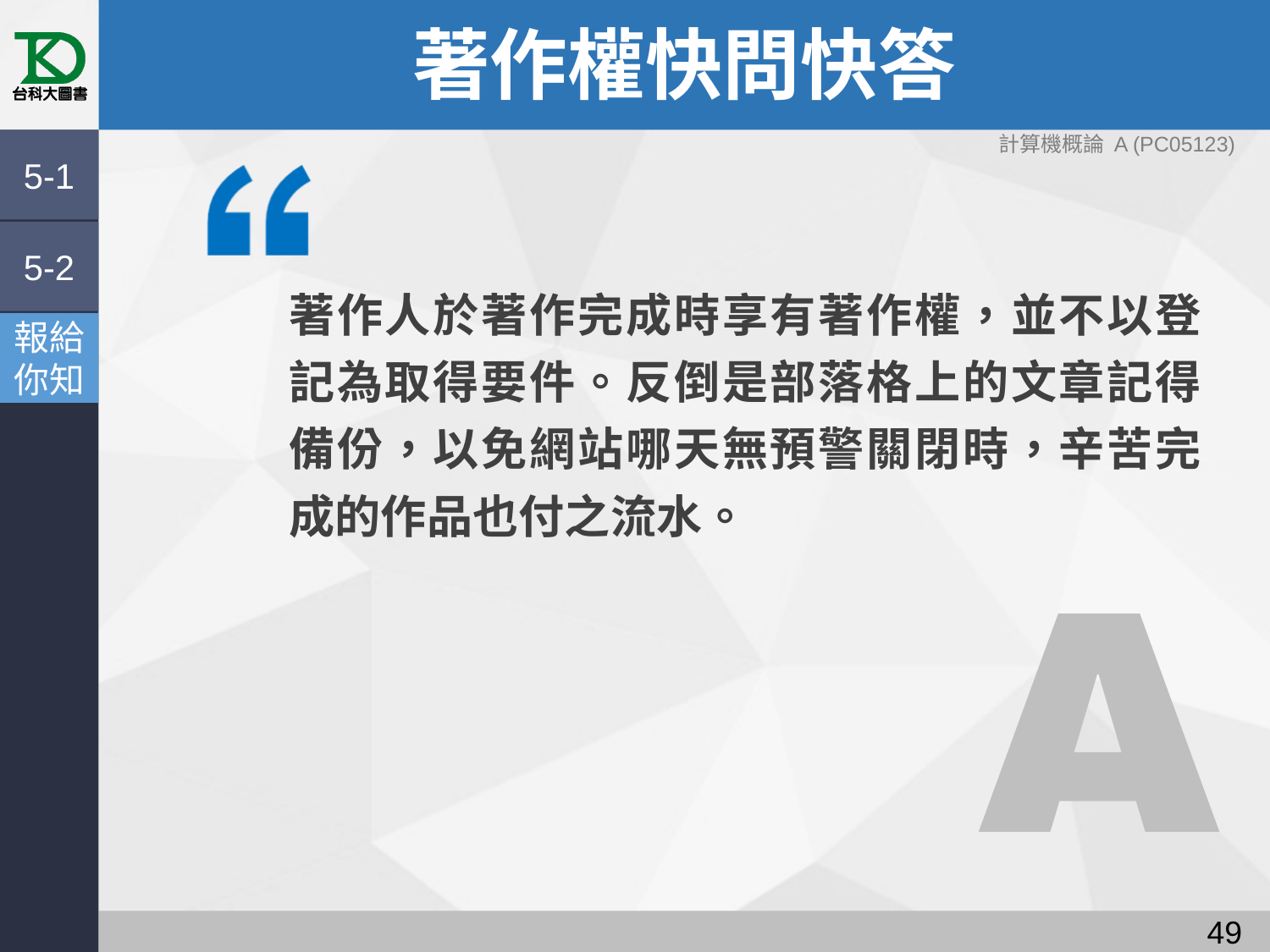

# 著作權快問快答
計算機概論 A (PC05123)
5-1
5-2
著作人於著作完成時享有著作權，並不以登記為取得要件。反倒是部落格上的文章記得備份，以免網站哪天無預警關閉時，辛苦完成的作品也付之流水。
報給
你知
A
49